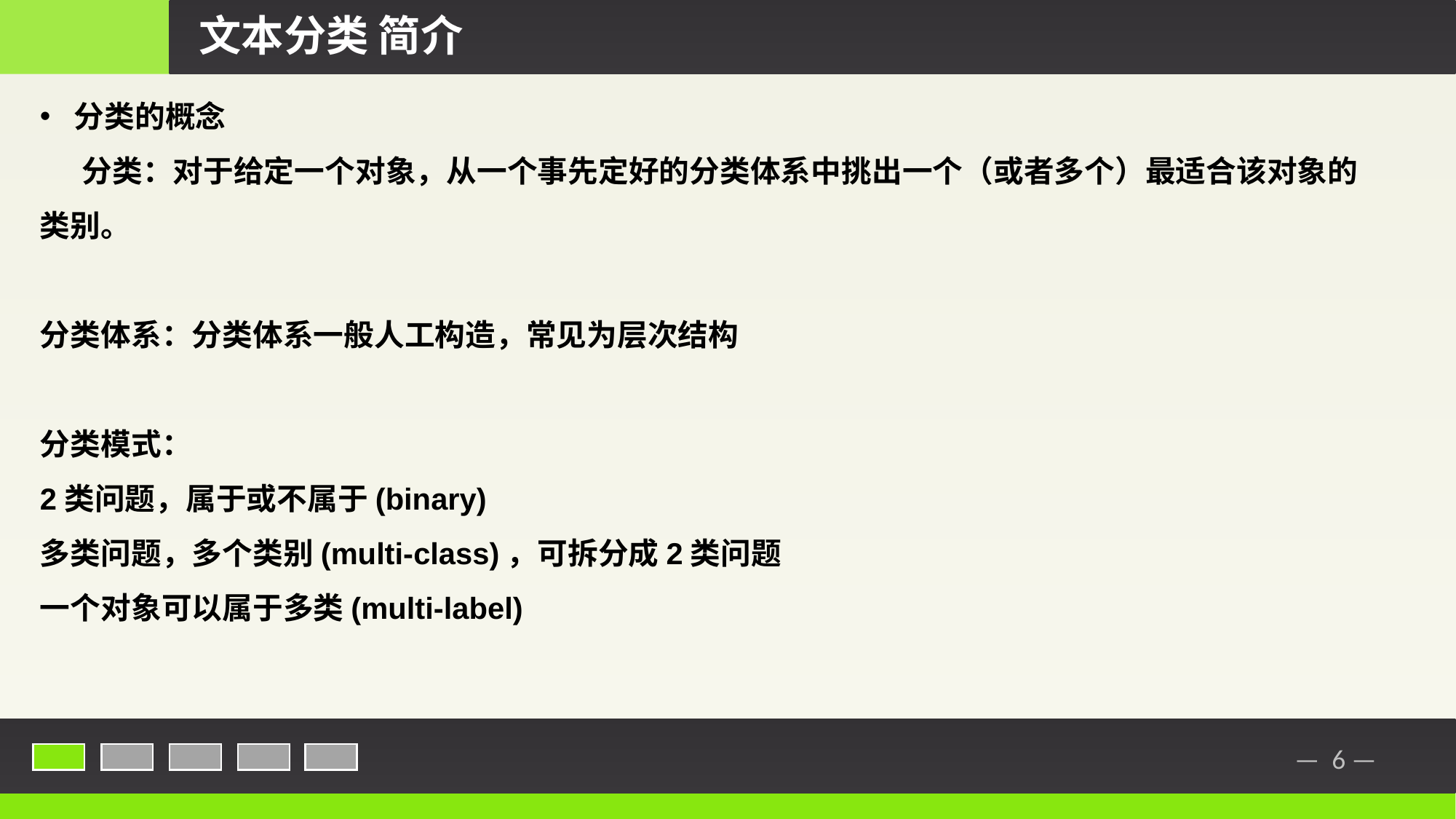

文本分类 简介
分类的概念
     分类：对于给定一个对象，从一个事先定好的分类体系中挑出一个（或者多个）最适合该对象的类别。

分类体系：分类体系一般人工构造，常见为层次结构

分类模式：
2类问题，属于或不属于(binary)
多类问题，多个类别(multi-class)，可拆分成2类问题
一个对象可以属于多类(multi-label)